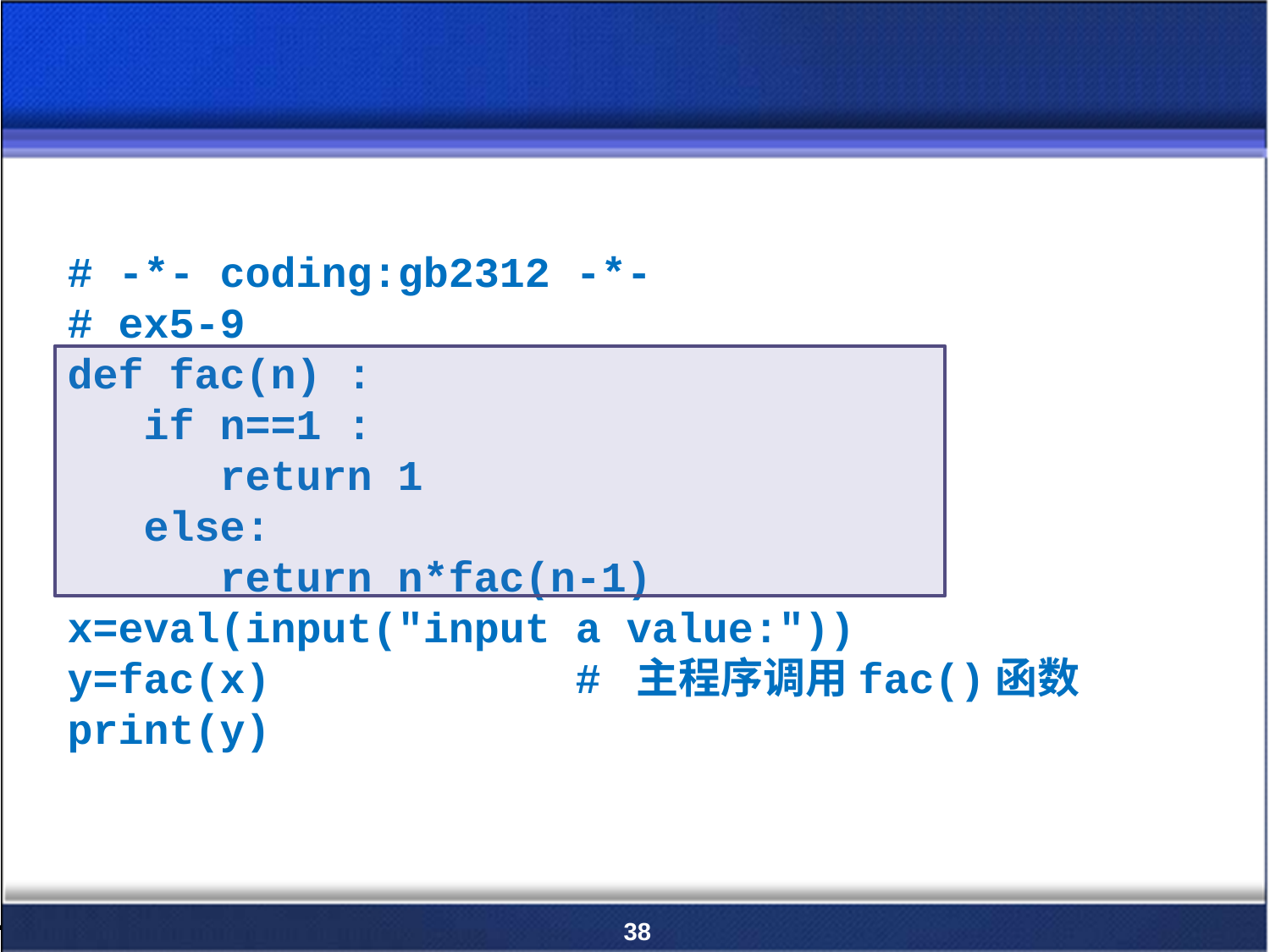

# -*- coding:gb2312 -*-
# ex5-9
def fac(n) :
   if n==1 :
      return 1
   else:
      return n*fac(n-1)
x=eval(input("input a value:"))
y=fac(x)			# 主程序调用fac()函数
print(y)

38